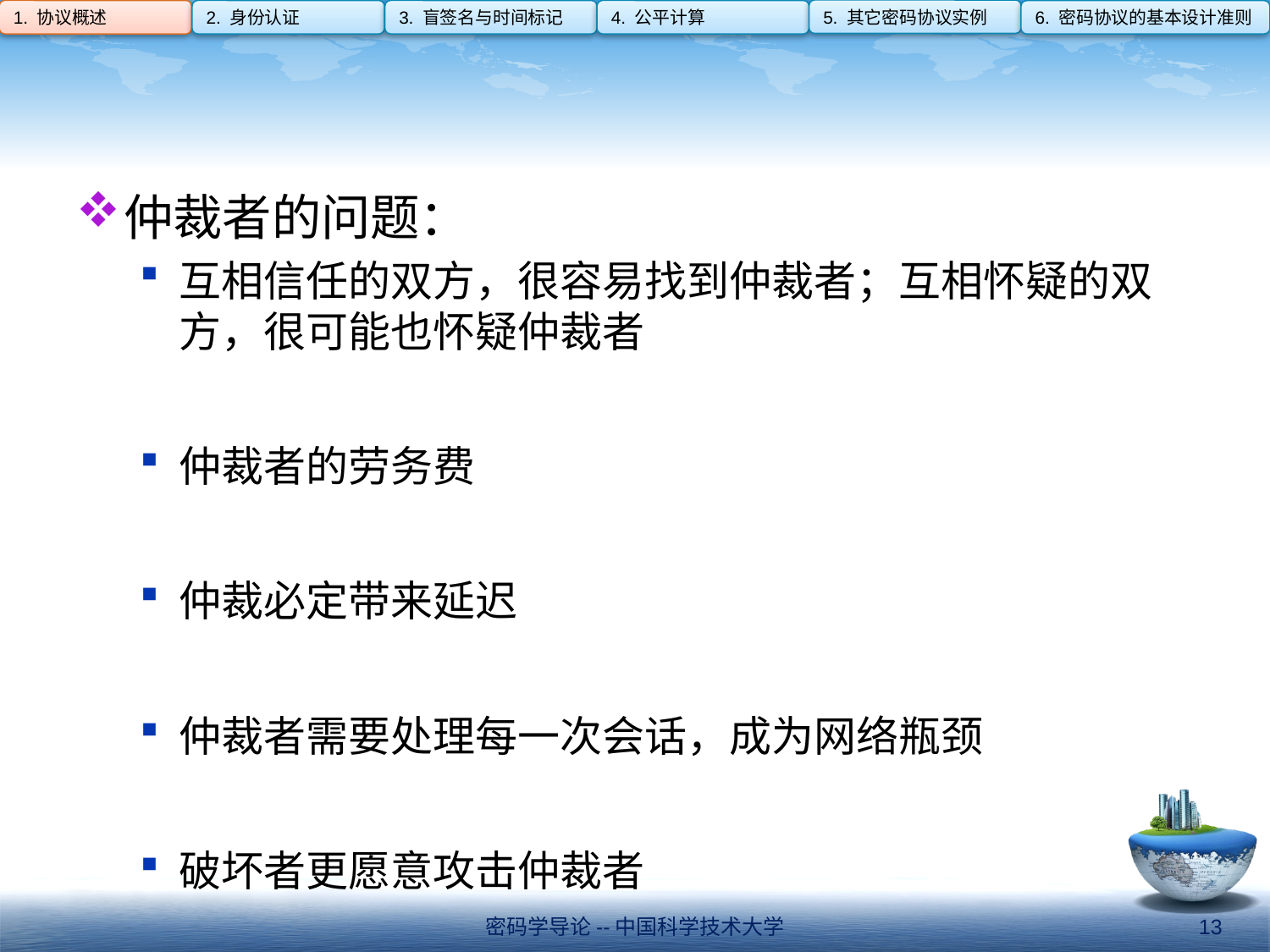

5. 其它密码协议实例
1. 协议概述
2. 身份认证
3. 盲签名与时间标记
4. 公平计算
6. 密码协议的基本设计准则
#
仲裁者的问题：
互相信任的双方，很容易找到仲裁者；互相怀疑的双方，很可能也怀疑仲裁者

仲裁者的劳务费

仲裁必定带来延迟

仲裁者需要处理每一次会话，成为网络瓶颈

破坏者更愿意攻击仲裁者
密码学导论--中国科学技术大学
13